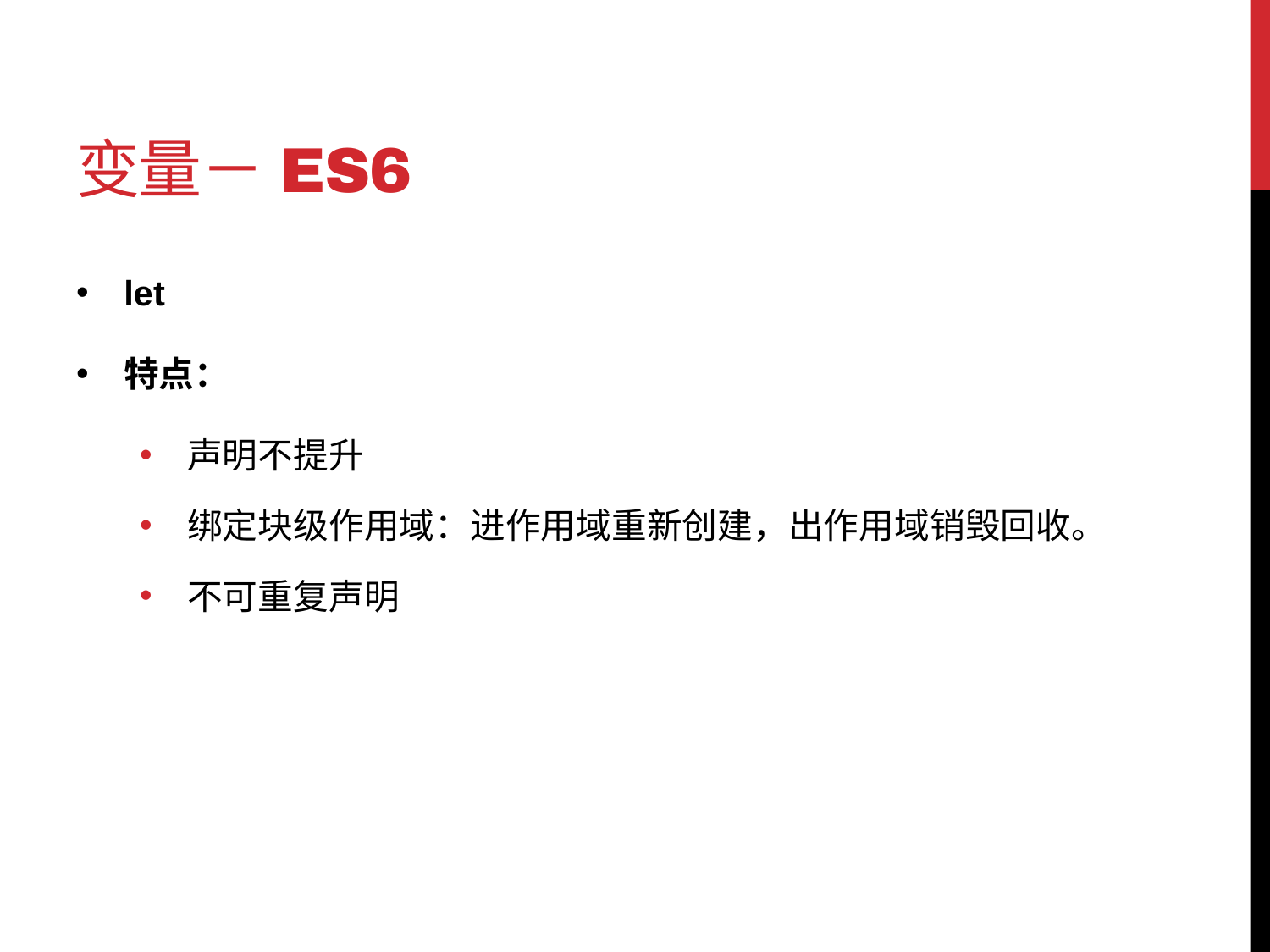

# 变量－ES6
let
特点：
声明不提升
绑定块级作用域：进作用域重新创建，出作用域销毁回收。
不可重复声明